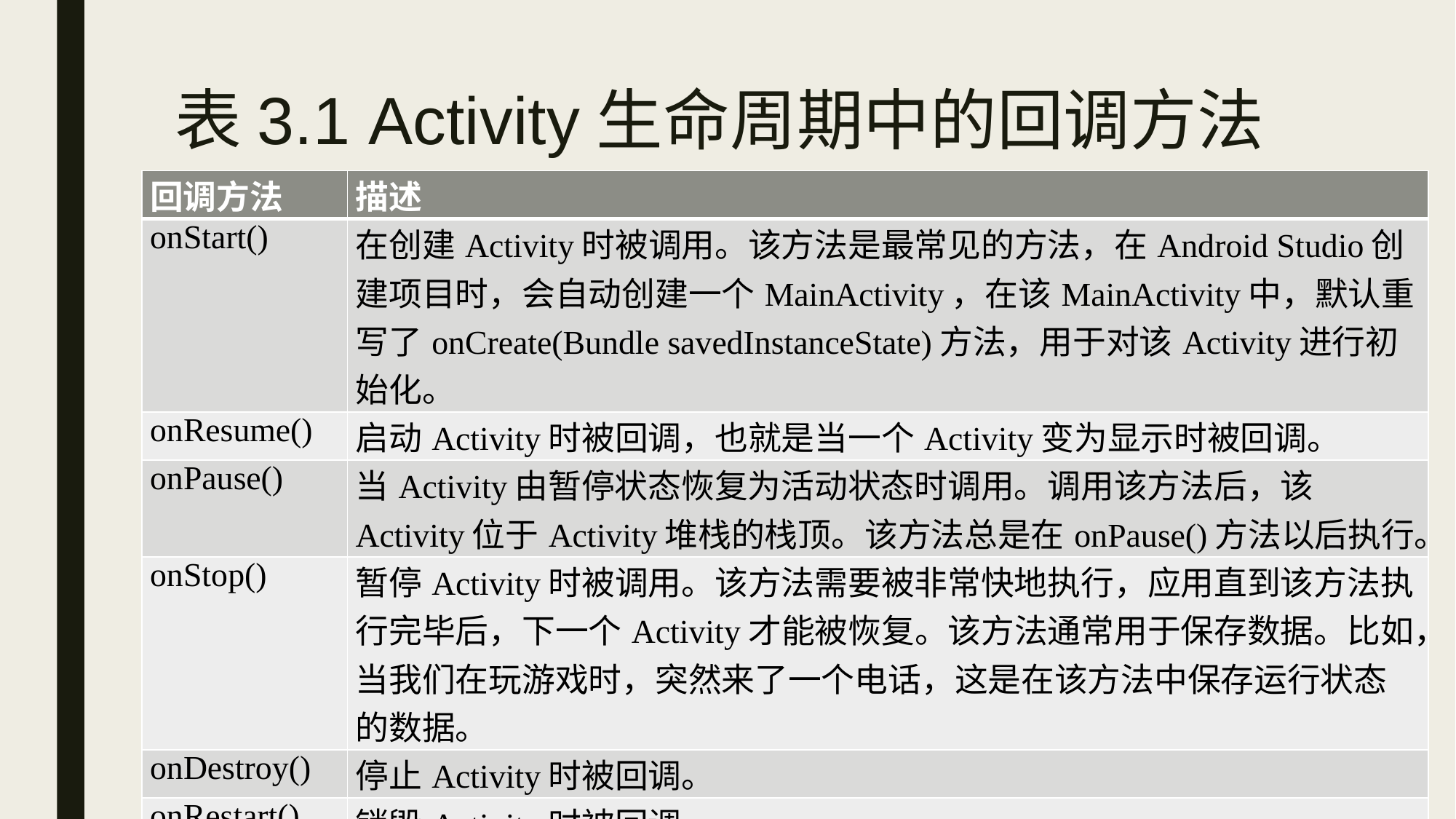

# 表3.1 Activity生命周期中的回调方法
| 回调方法 | 描述 |
| --- | --- |
| onStart() | 在创建Activity时被调用。该方法是最常见的方法，在Android Studio创建项目时，会自动创建一个MainActivity，在该MainActivity中，默认重写了onCreate(Bundle savedInstanceState)方法，用于对该Activity进行初始化。 |
| onResume() | 启动Activity时被回调，也就是当一个Activity变为显示时被回调。 |
| onPause() | 当Activity由暂停状态恢复为活动状态时调用。调用该方法后，该Activity位于Activity堆栈的栈顶。该方法总是在onPause()方法以后执行。 |
| onStop() | 暂停Activity时被调用。该方法需要被非常快地执行，应用直到该方法执行完毕后，下一个Activity才能被恢复。该方法通常用于保存数据。比如，当我们在玩游戏时，突然来了一个电话，这是在该方法中保存运行状态的数据。 |
| onDestroy() | 停止Activity时被回调。 |
| onRestart() | 销毁Activity时被回调。 |
| onCreate() | 重新启动Activity时被回调，该方法总是在onStart()方法后被执行。 |